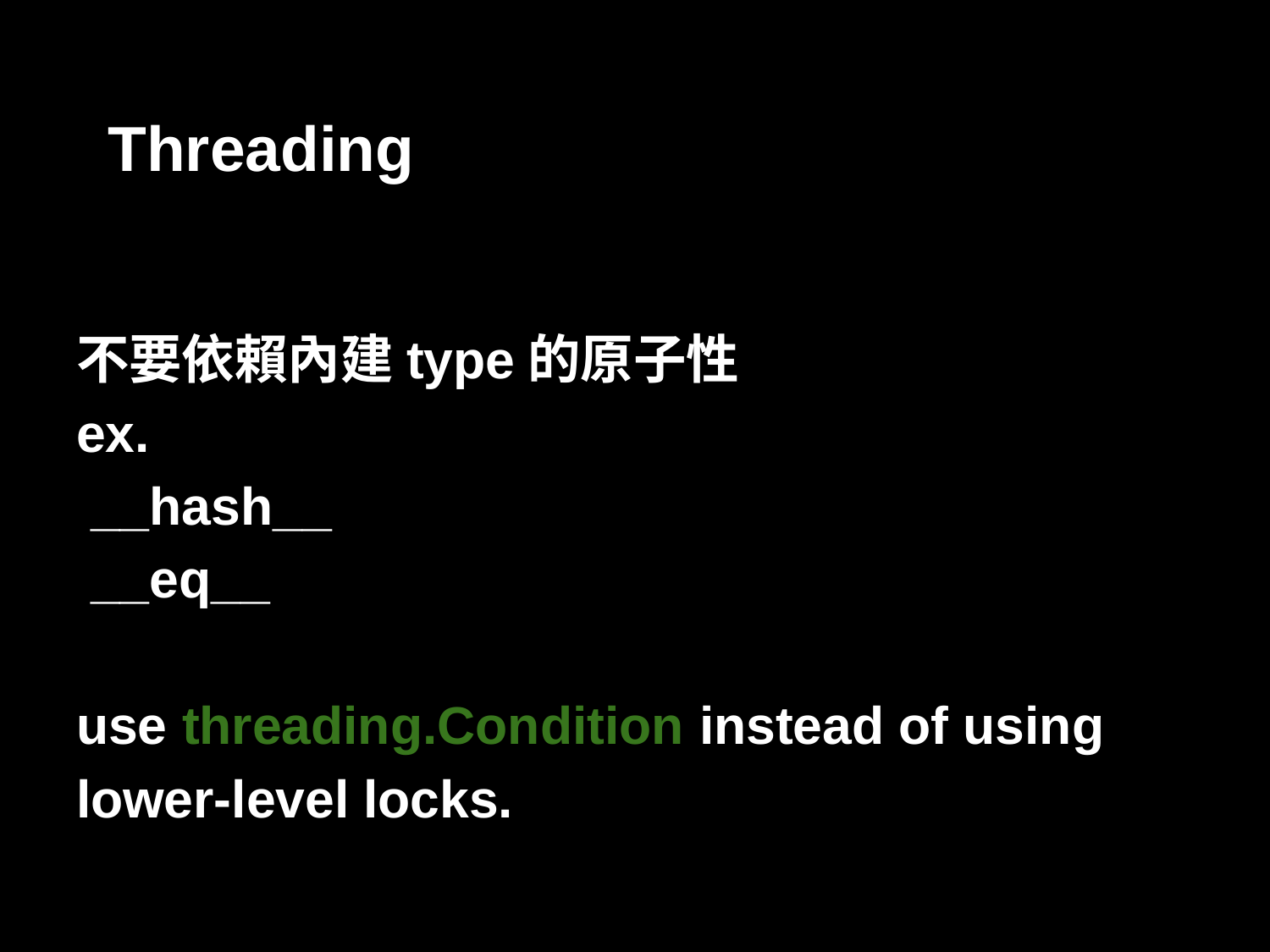

# Threading

不要依賴內建type的原子性
ex.
 __hash__
 __eq__

use threading.Condition instead of using lower-level locks.